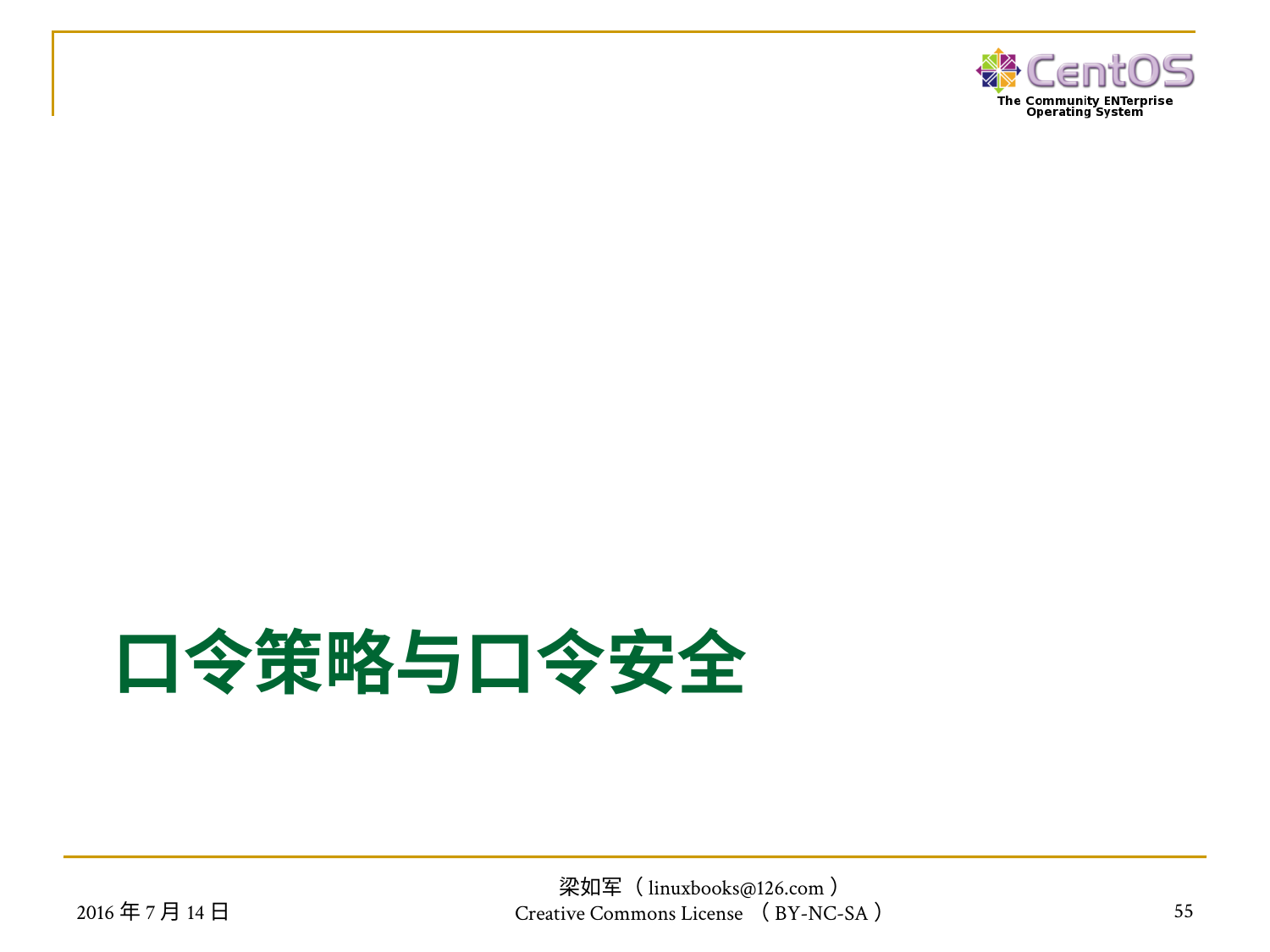

# 口令策略与口令安全
2016年7月14日
55
梁如军（linuxbooks@126.com）
Creative Commons License（BY-NC-SA）